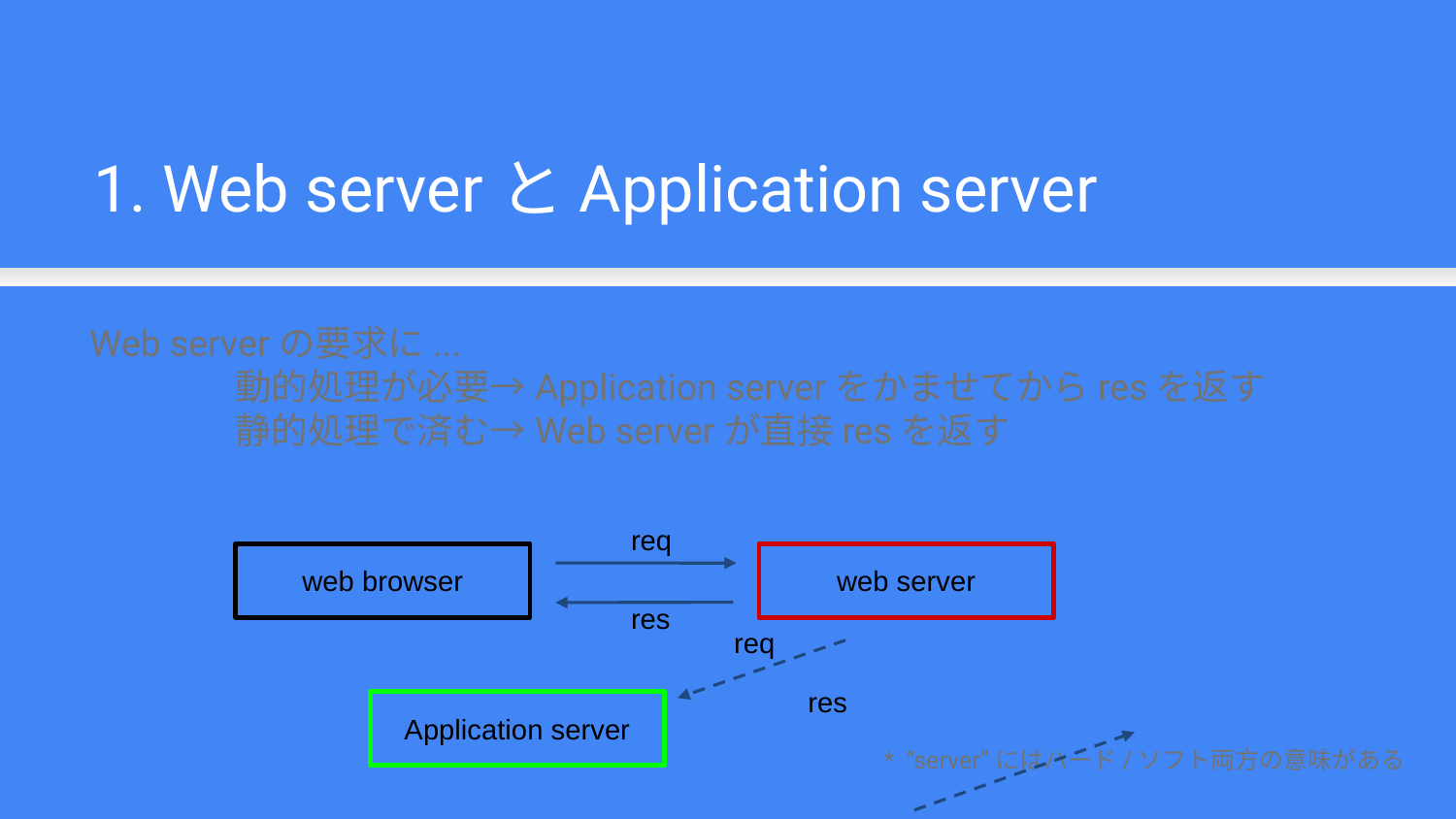

Web serverとApplication server
Web serverの要求に...
	動的処理が必要→Application serverをかませてからresを返す
	静的処理で済む→Web serverが直接resを返す

req
web browser
web server

res

req

res
Application server
*  “server”にはハード/ソフト両方の意味がある